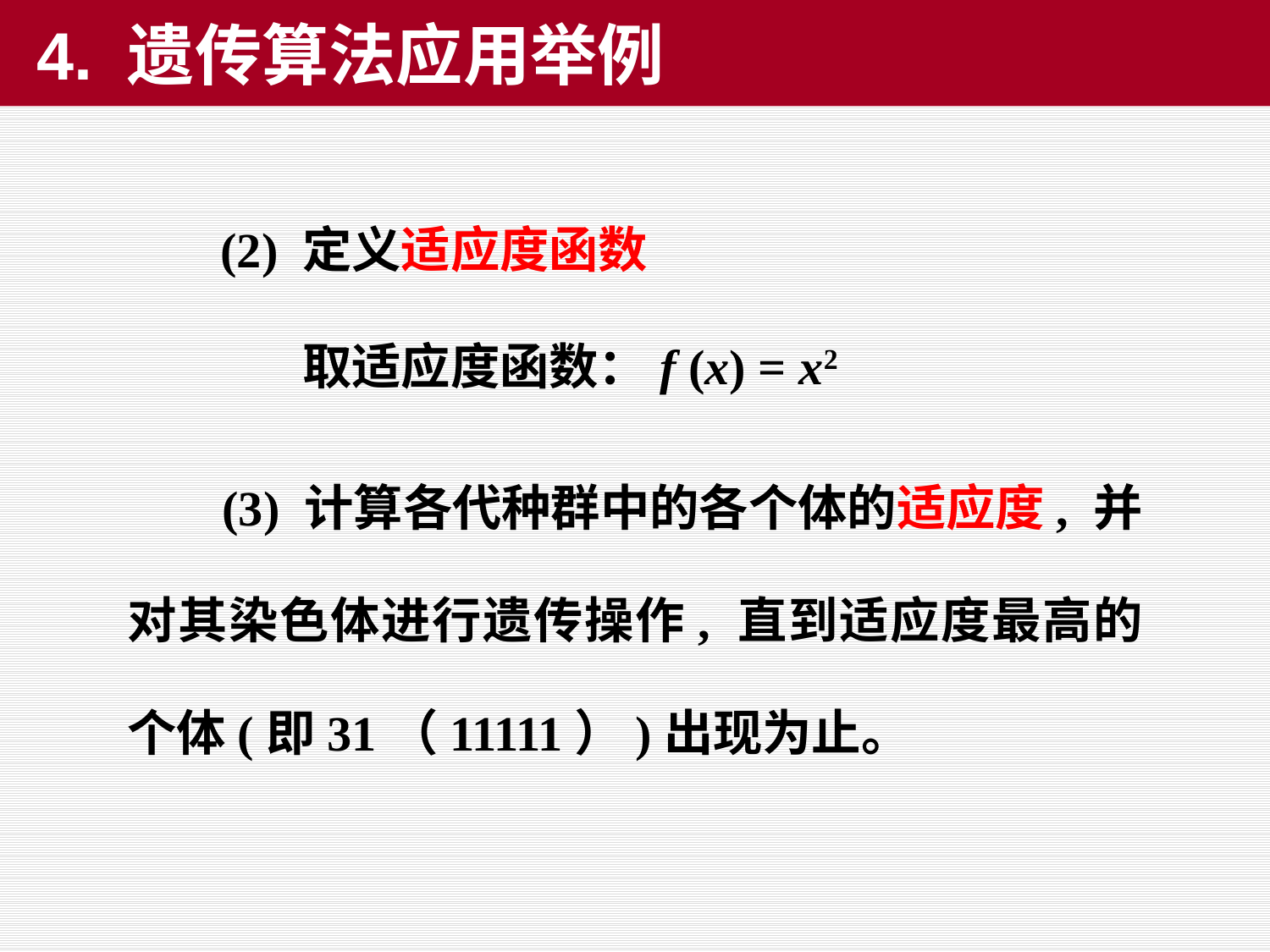

# 4. 遗传算法应用举例
        (2) 定义适应度函数
               取适应度函数：f (x) = x2
　　(3) 计算各代种群中的各个体的适应度, 并对其染色体进行遗传操作, 直到适应度最高的个体(即31（11111）)出现为止。